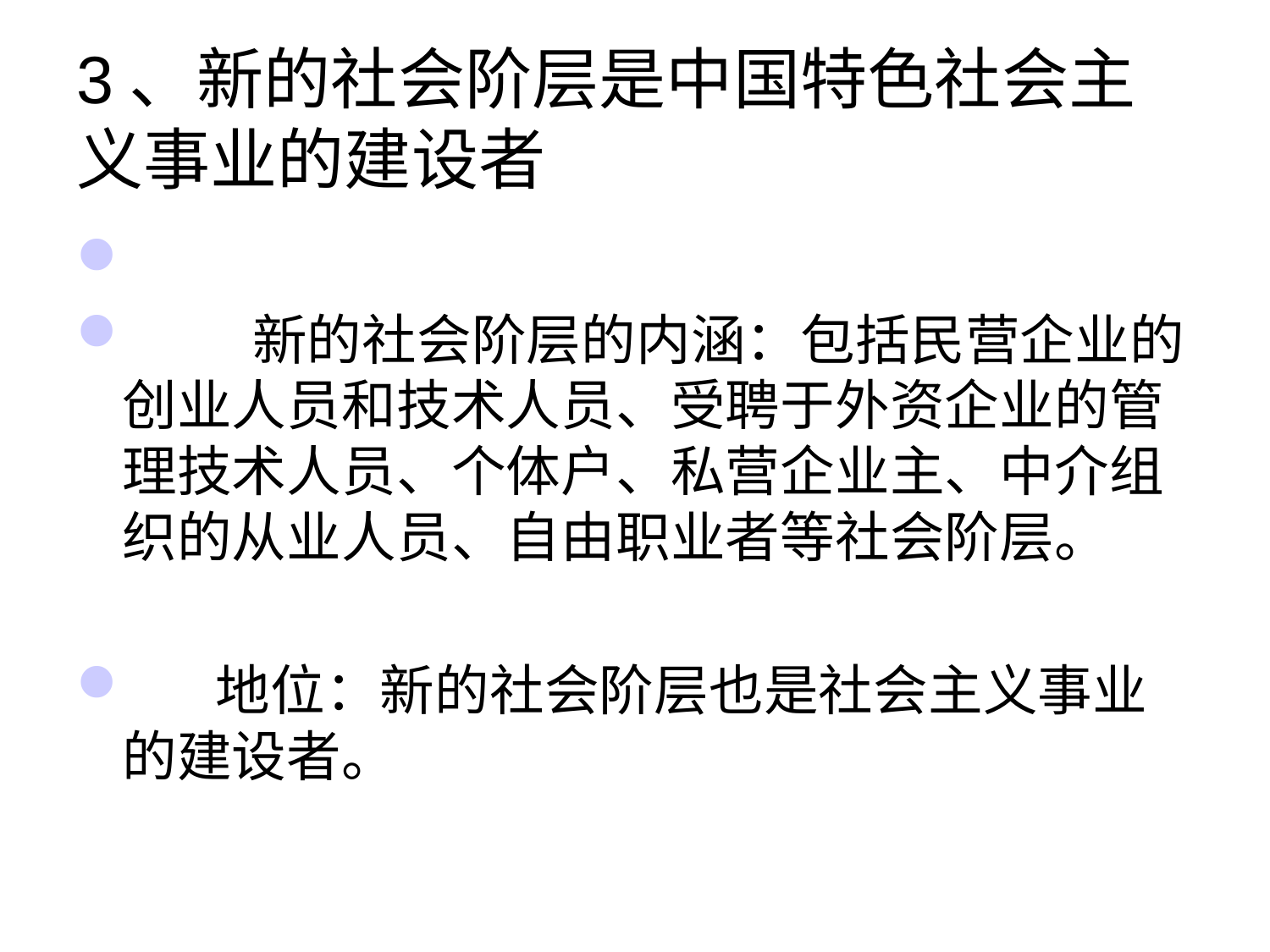

# 3、新的社会阶层是中国特色社会主义事业的建设者

         新的社会阶层的内涵：包括民营企业的创业人员和技术人员、受聘于外资企业的管理技术人员、个体户、私营企业主、中介组织的从业人员、自由职业者等社会阶层。

      地位：新的社会阶层也是社会主义事业的建设者。